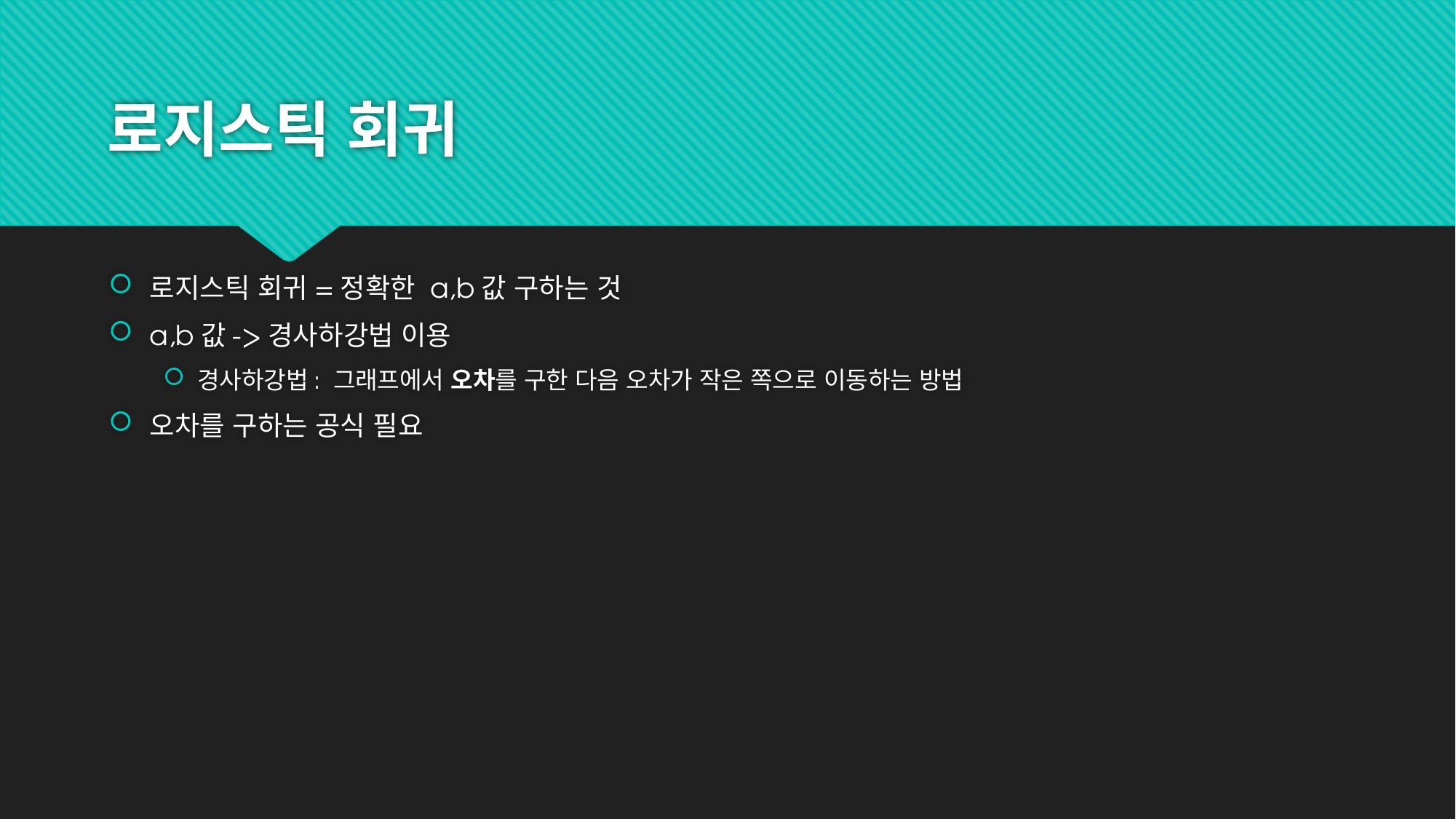

# 로지스틱 회귀
로지스틱 회귀=정확한 a,b값 구하는 것
a,b값->경사하강법 이용
경사하강법: 그래프에서 오차를 구한 다음 오차가 작은 쪽으로 이동하는 방법
오차를 구하는 공식 필요